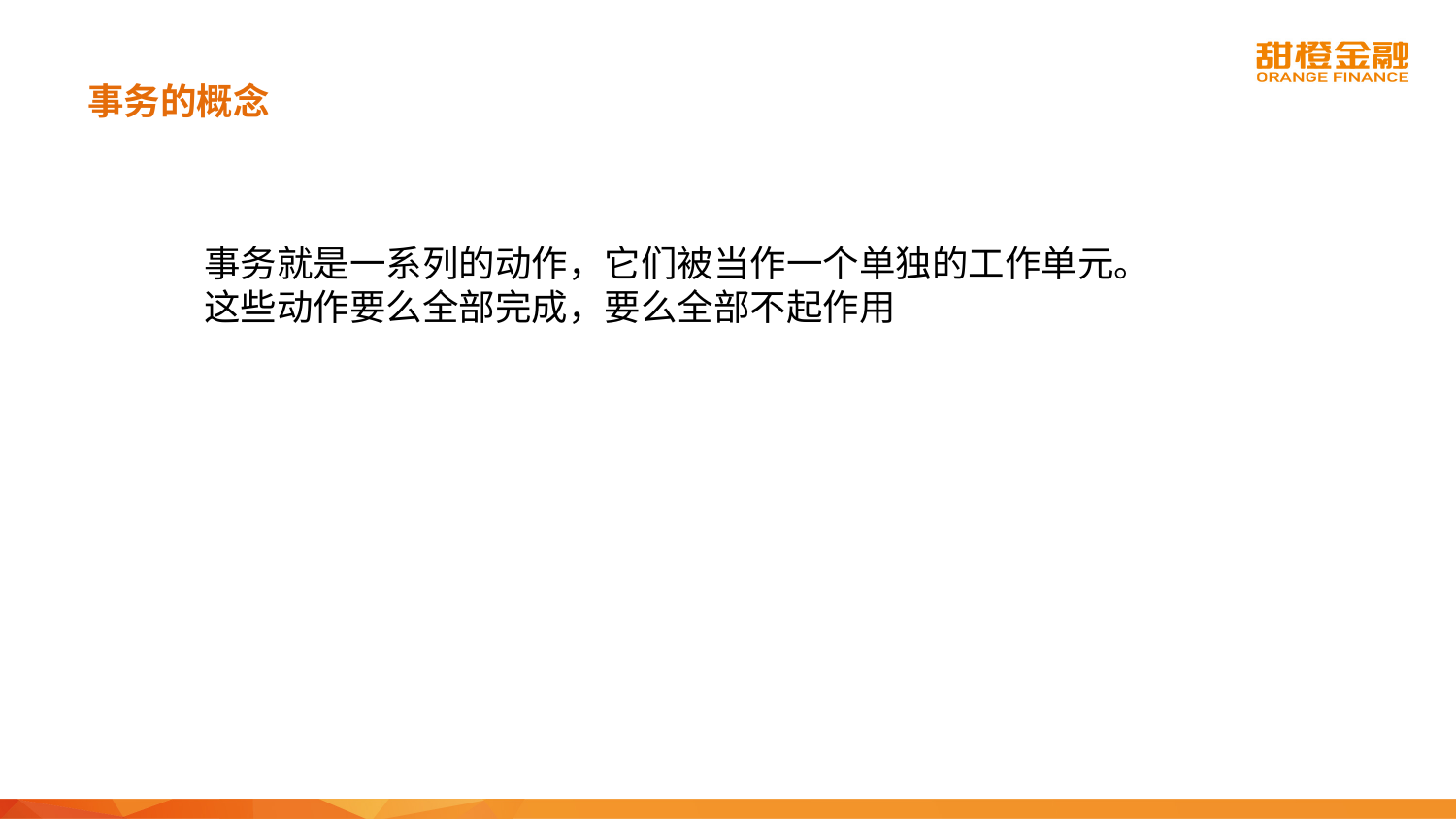

# 事务的概念
事务就是一系列的动作，它们被当作一个单独的工作单元。这些动作要么全部完成，要么全部不起作用